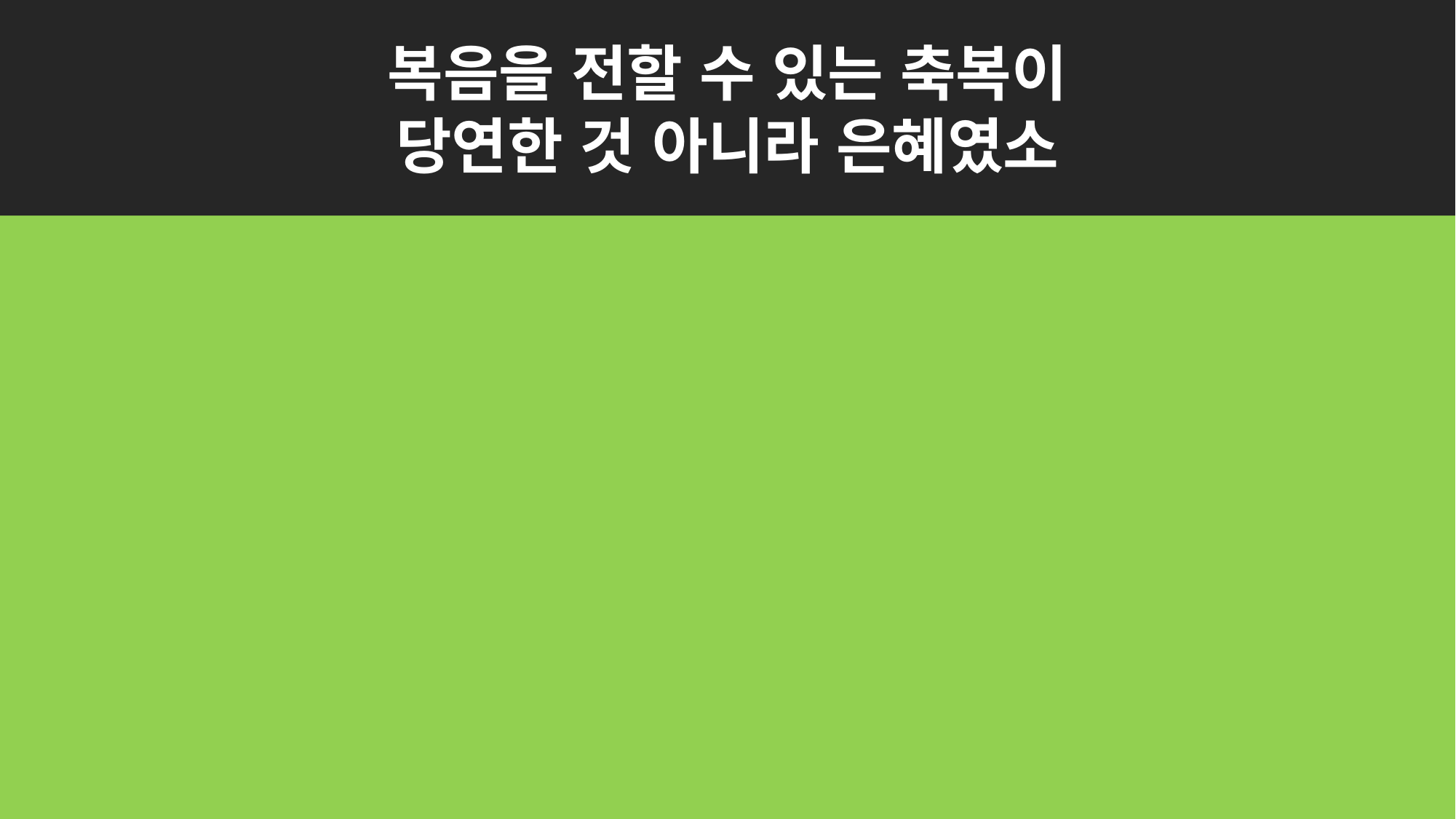

복음을 전할 수 있는 축복이
당연한 것 아니라 은혜였소